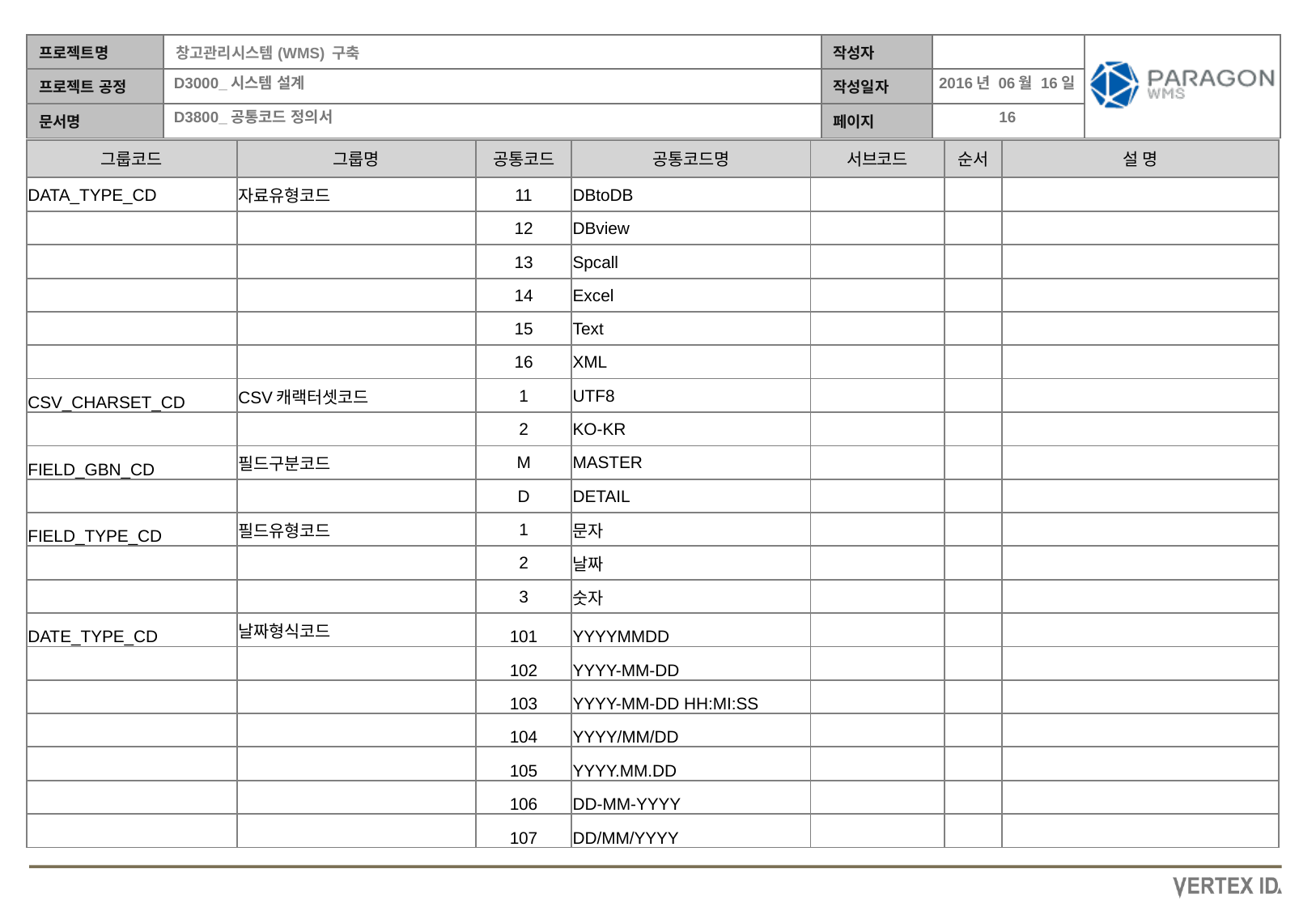

2016년 06월 16일
| 그룹코드 | 그룹명 | 공통코드 | 공통코드명 | 서브코드 | 순서 | 설 명 |
| --- | --- | --- | --- | --- | --- | --- |
| DATA\_TYPE\_CD | 자료유형코드 | 11 | DBtoDB |  |  |  |
| --- | --- | --- | --- | --- | --- | --- |
|  |  | 12 | DBview |  |  |  |
|  |  | 13 | Spcall |  |  |  |
|  |  | 14 | Excel |  |  |  |
|  |  | 15 | Text |  |  |  |
|  |  | 16 | XML |  |  |  |
| CSV\_CHARSET\_CD | CSV캐랙터셋코드 | 1 | UTF8 |  |  |  |
|  |  | 2 | KO-KR |  |  |  |
| FIELD\_GBN\_CD | 필드구분코드 | M | MASTER |  |  |  |
|  |  | D | DETAIL |  |  |  |
| FIELD\_TYPE\_CD | 필드유형코드 | 1 | 문자 |  |  |  |
|  |  | 2 | 날짜 |  |  |  |
|  |  | 3 | 숫자 |  |  |  |
| DATE\_TYPE\_CD | 날짜형식코드 | 101 | YYYYMMDD |  |  |  |
|  |  | 102 | YYYY-MM-DD |  |  |  |
|  |  | 103 | YYYY-MM-DD HH:MI:SS |  |  |  |
|  |  | 104 | YYYY/MM/DD |  |  |  |
|  |  | 105 | YYYY.MM.DD |  |  |  |
|  |  | 106 | DD-MM-YYYY |  |  |  |
|  |  | 107 | DD/MM/YYYY |  |  |  |